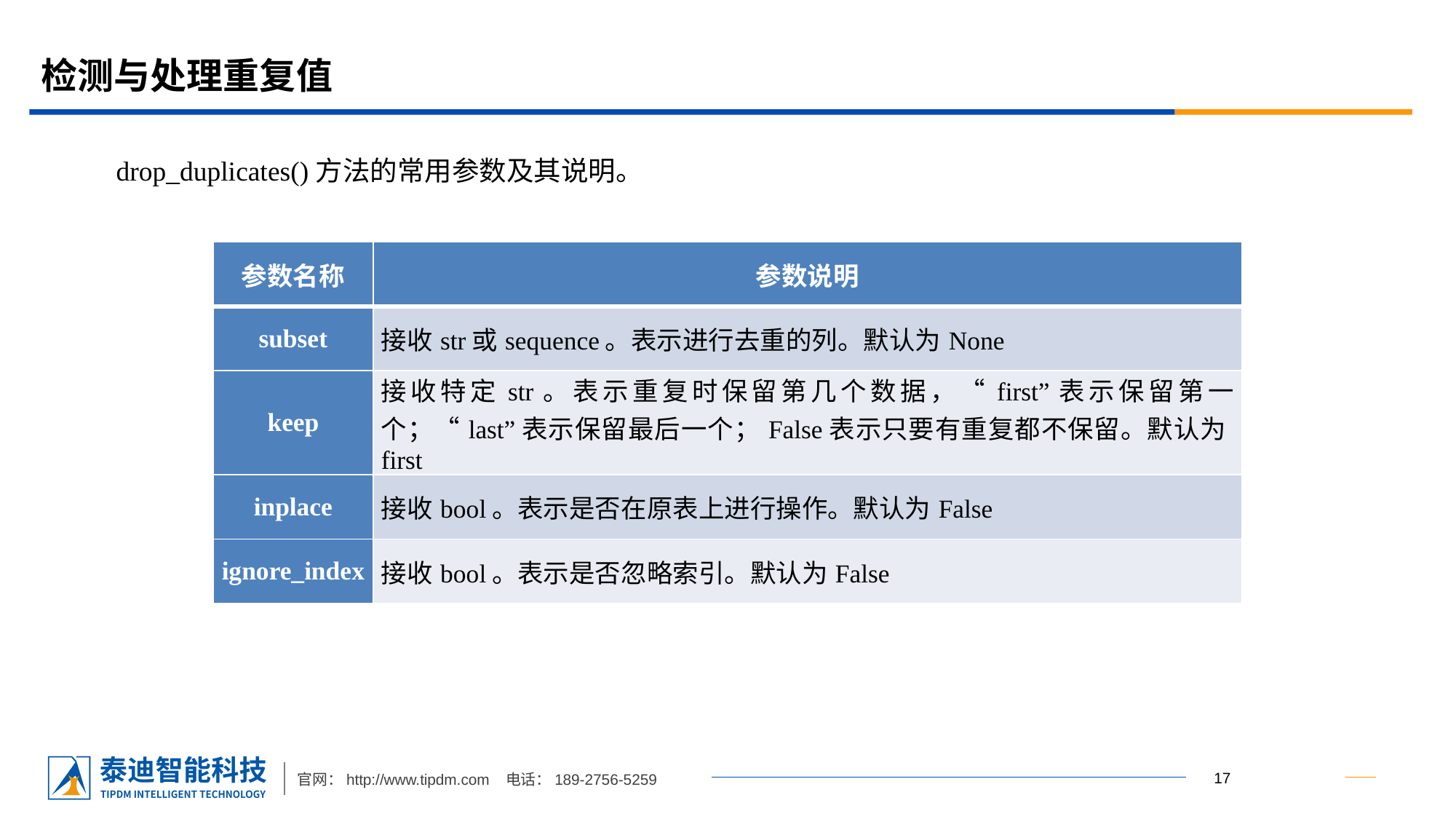

# 检测与处理重复值
drop_duplicates()方法的常用参数及其说明。
| 参数名称 | 参数说明 |
| --- | --- |
| subset | 接收str或sequence。表示进行去重的列。默认为None |
| keep | 接收特定str。表示重复时保留第几个数据，“first”表示保留第一个；“last”表示保留最后一个；False表示只要有重复都不保留。默认为first |
| inplace | 接收bool。表示是否在原表上进行操作。默认为False |
| ignore\_index | 接收bool。表示是否忽略索引。默认为False |